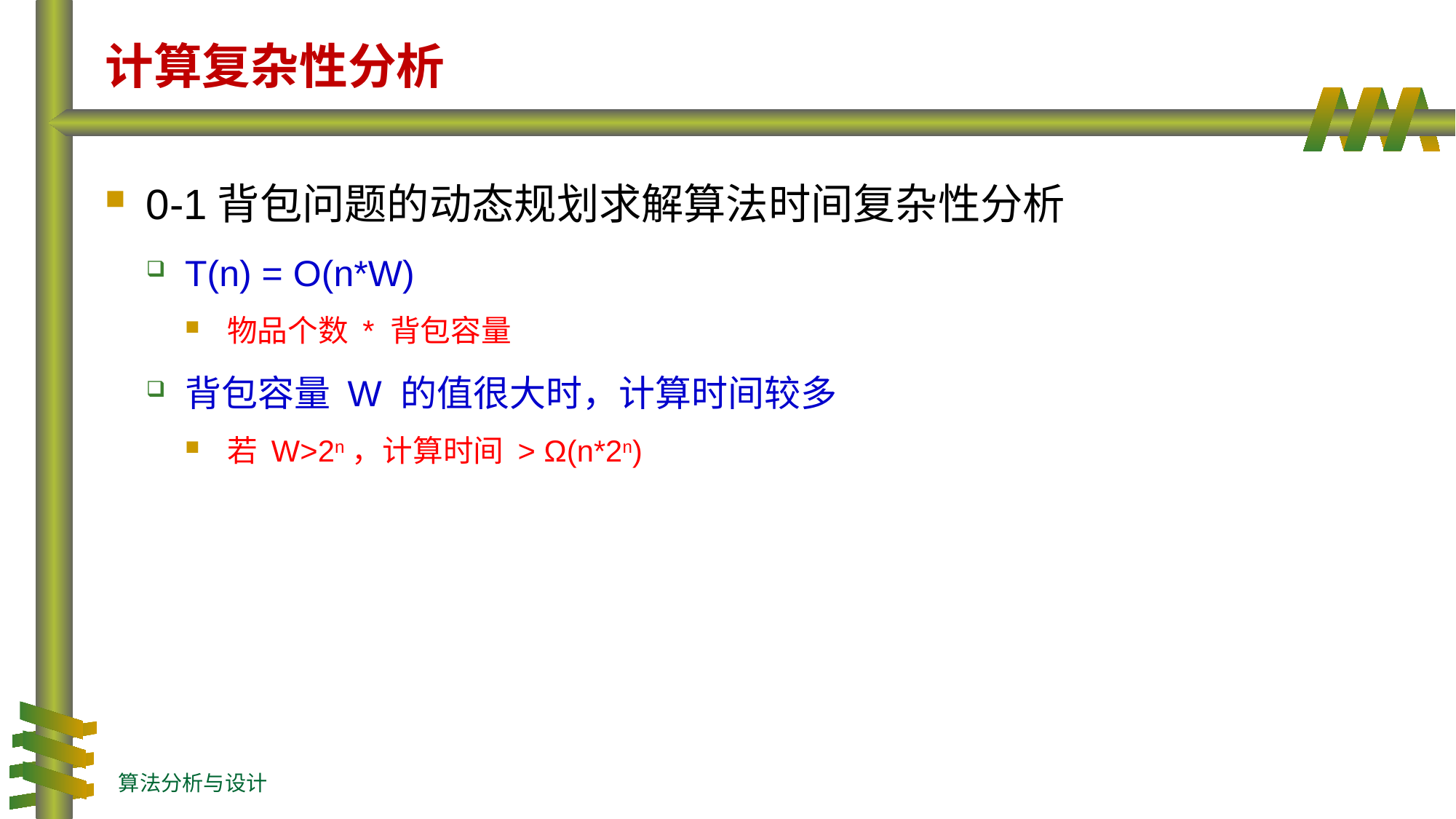

# 计算复杂性分析
0-1背包问题的动态规划求解算法时间复杂性分析
T(n) = O(n*W)
物品个数 * 背包容量
背包容量 W 的值很大时，计算时间较多
若 W>2n，计算时间 > Ω(n*2n)
算法分析与设计